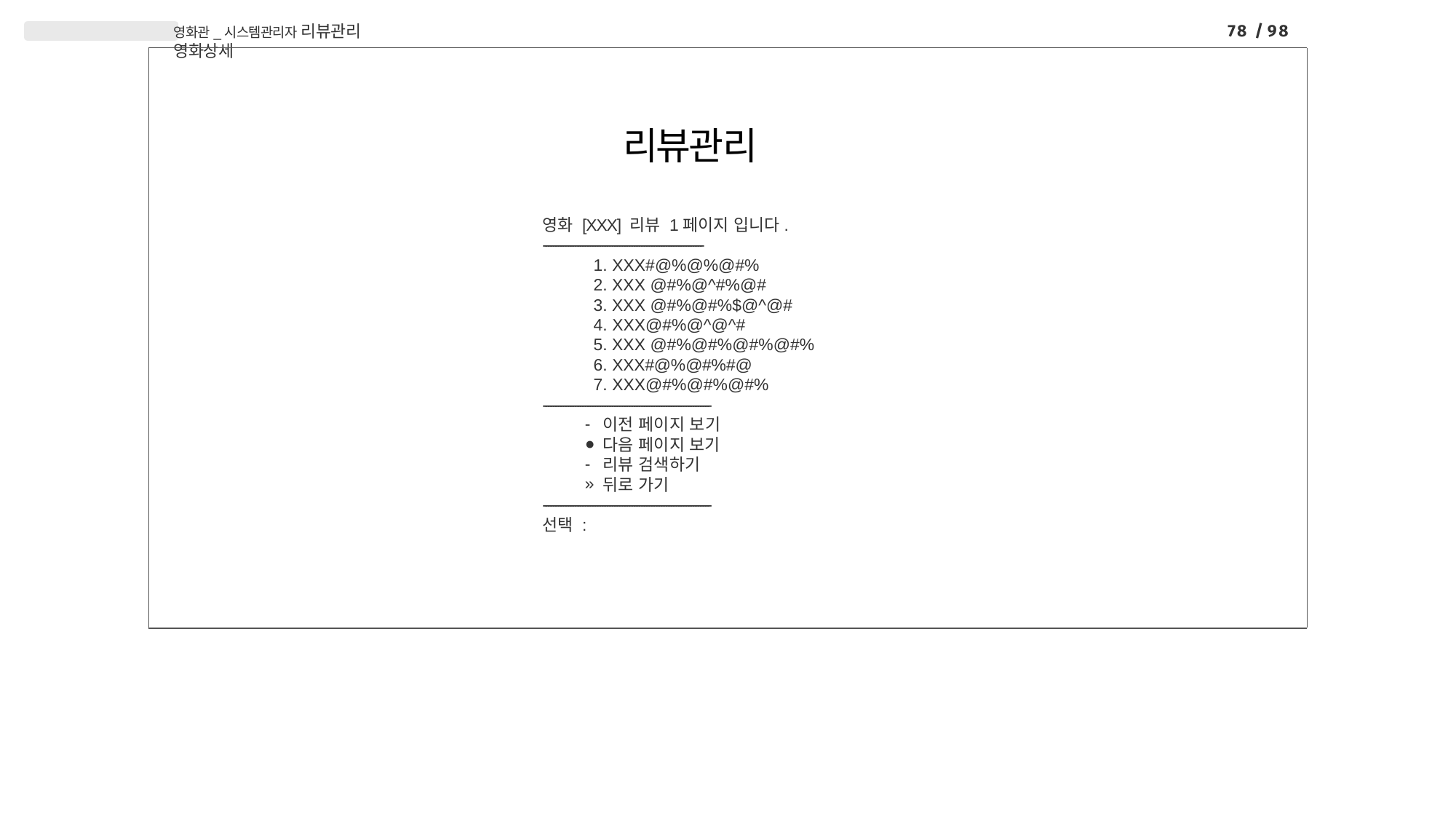

78 / 98
영화관_시스템관리자 리뷰관리 영화상세

# 리뷰관리
영화 [XXX] 리뷰 1페이지 입니다.
-----------------------------------------------------------------
	1. XXX#@%@%@#%
2. XXX @#%@^#%@#
3. XXX @#%@#%$@^@#
4. XXX@#%@^@^#
5. XXX @#%@#%@#%@#%
6. XXX#@%@#%#@
7. XXX@#%@#%@#%
--------------------------------------------------------------------
이전 페이지 보기
다음 페이지 보기
리뷰 검색하기
뒤로 가기
--------------------------------------------------------------------
선택 :